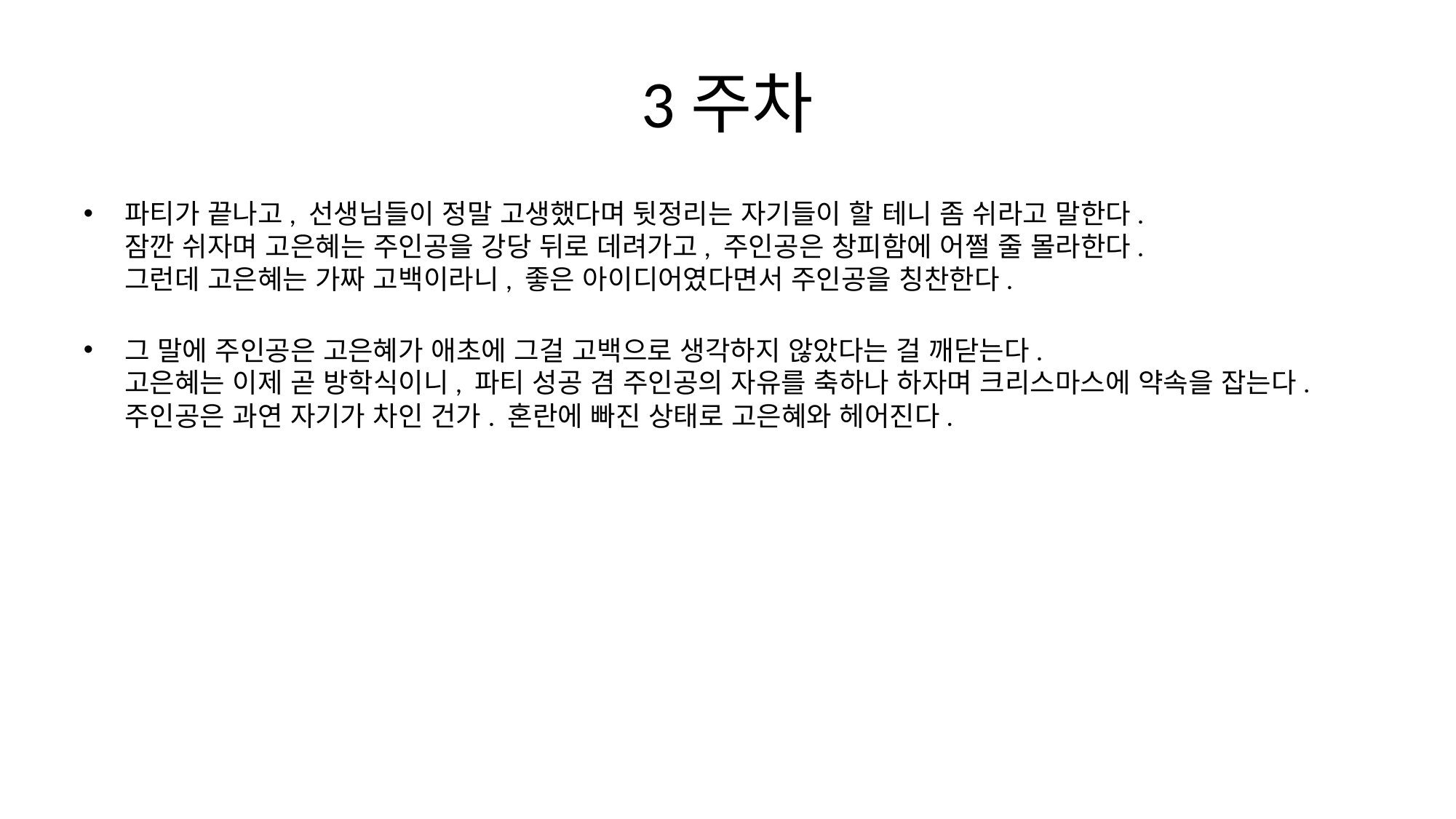

# 3주차
파티가 끝나고, 선생님들이 정말 고생했다며 뒷정리는 자기들이 할 테니 좀 쉬라고 말한다.
잠깐 쉬자며 고은혜는 주인공을 강당 뒤로 데려가고, 주인공은 창피함에 어쩔 줄 몰라한다.
그런데 고은혜는 가짜 고백이라니, 좋은 아이디어였다면서 주인공을 칭찬한다.
그 말에 주인공은 고은혜가 애초에 그걸 고백으로 생각하지 않았다는 걸 깨닫는다.
고은혜는 이제 곧 방학식이니, 파티 성공 겸 주인공의 자유를 축하나 하자며 크리스마스에 약속을 잡는다.
주인공은 과연 자기가 차인 건가. 혼란에 빠진 상태로 고은혜와 헤어진다.